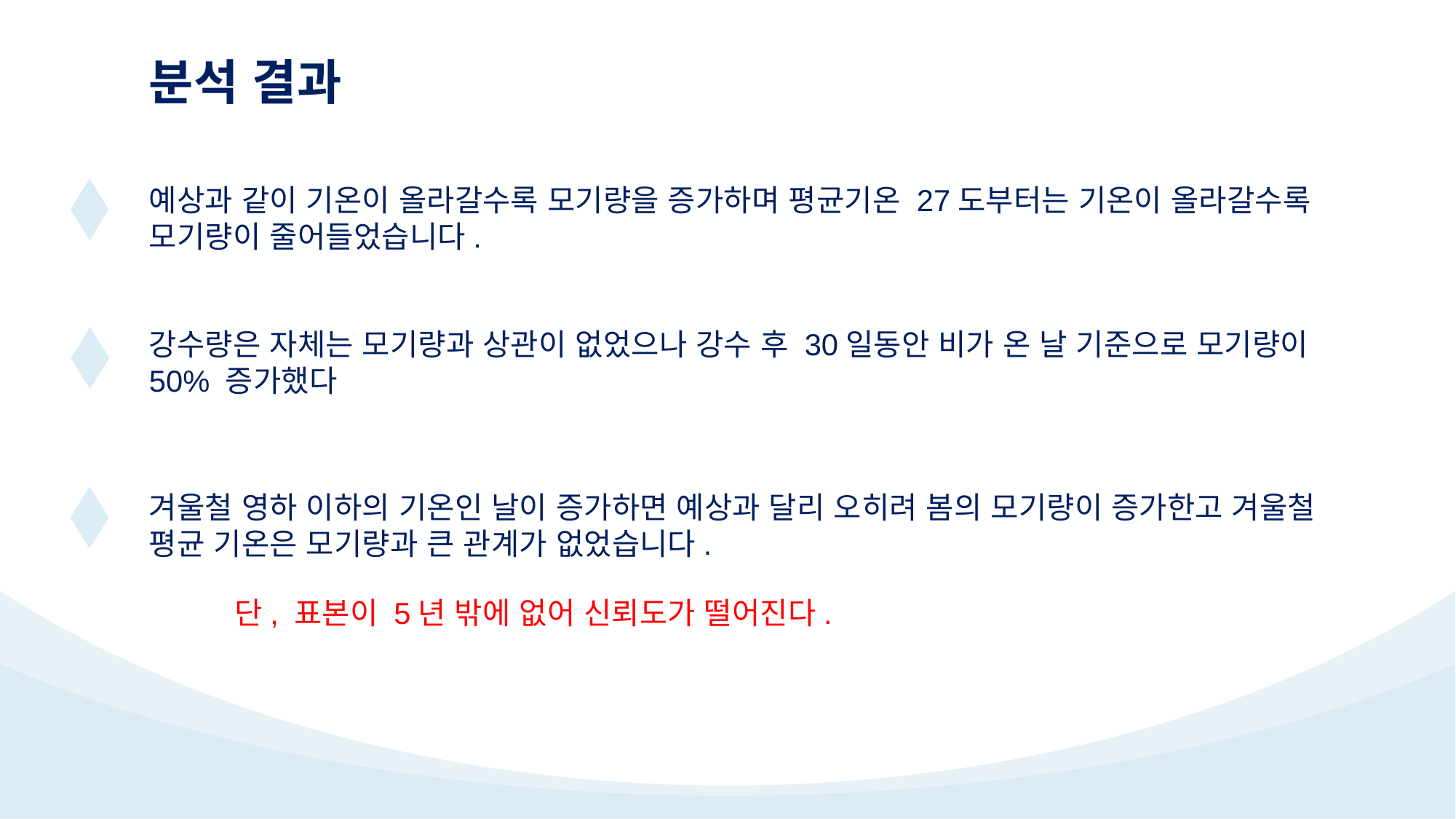

분석 결과

예상과 같이 기온이 올라갈수록 모기량을 증가하며 평균기온 27도부터는 기온이 올라갈수록 모기량이 줄어들었습니다.
강수량은 자체는 모기량과 상관이 없었으나 강수 후 30일동안 비가 온 날 기준으로 모기량이 50% 증가했다

겨울철 영하 이하의 기온인 날이 증가하면 예상과 달리 오히려 봄의 모기량이 증가한고 겨울철 평균 기온은 모기량과 큰 관계가 없었습니다.

단, 표본이 5년 밖에 없어 신뢰도가 떨어진다.